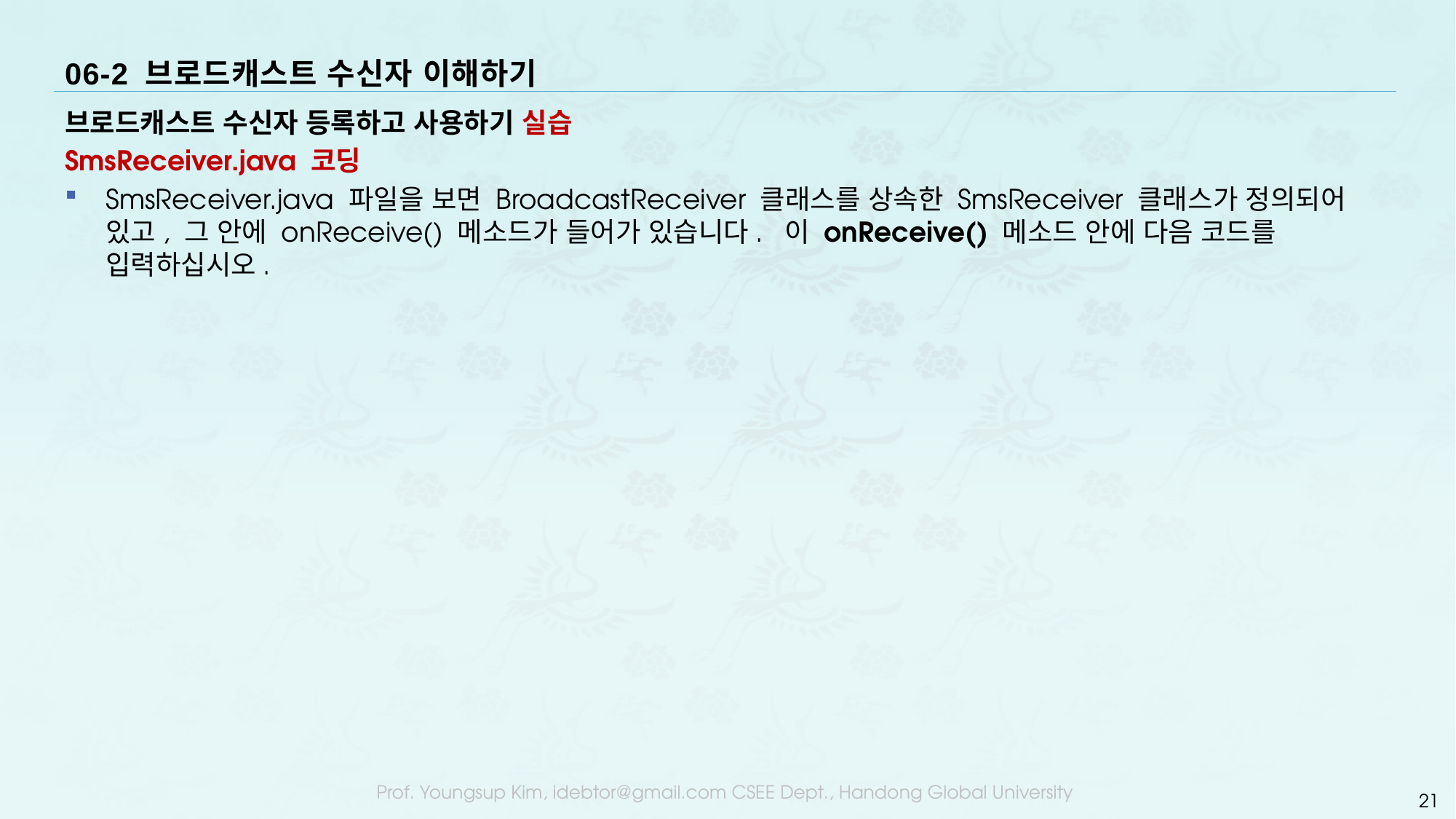

# 06-2 브로드캐스트 수신자 이해하기
브로드캐스트 수신자 등록하고 사용하기 실습
SmsReceiver.java 코딩
SmsReceiver.java 파일을 보면 BroadcastReceiver 클래스를 상속한 SmsReceiver 클래스가 정의되어 있고, 그 안에 onReceive() 메소드가 들어가 있습니다.  이 onReceive() 메소드 안에 다음 코드를 입력하십시오.
21